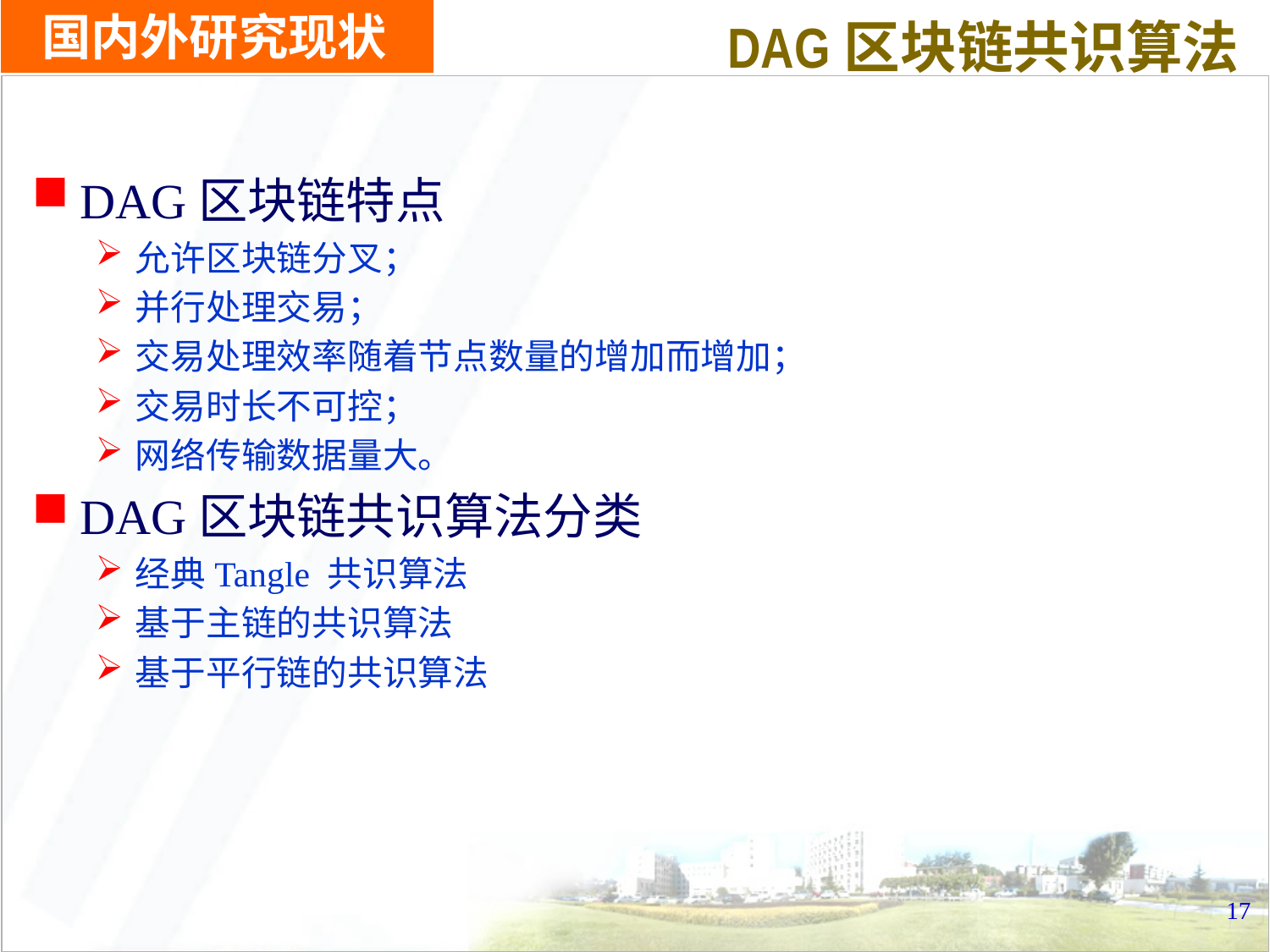

# 国内外研究现状
DAG区块链共识算法

DAG区块链特点
允许区块链分叉；
并行处理交易；
交易处理效率随着节点数量的增加而增加；
交易时长不可控；
网络传输数据量大。
DAG区块链共识算法分类
经典Tangle 共识算法
基于主链的共识算法
基于平行链的共识算法

17